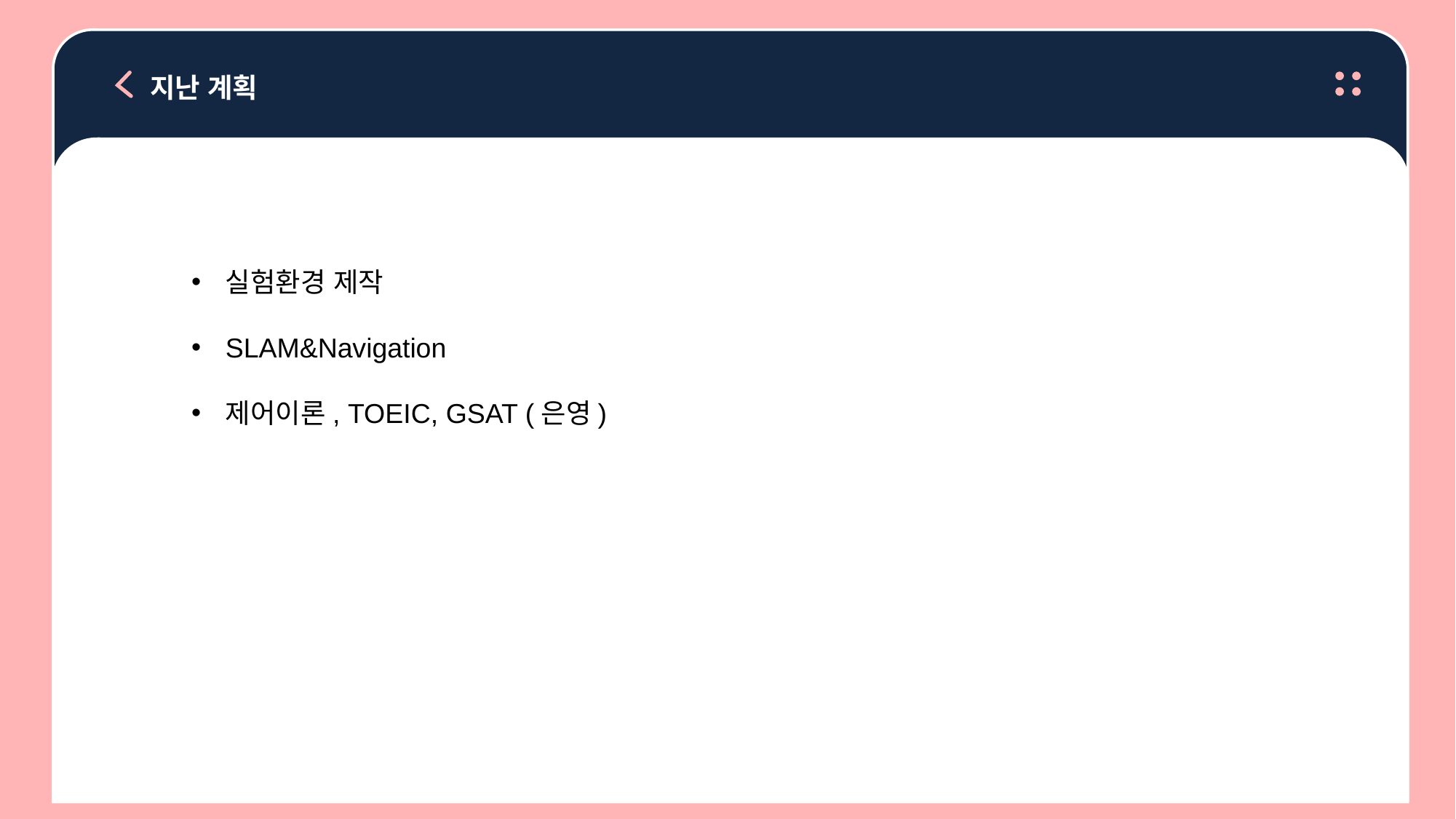

지난 계획
실험환경 제작

SLAM&Navigation

제어이론, TOEIC, GSAT (은영)